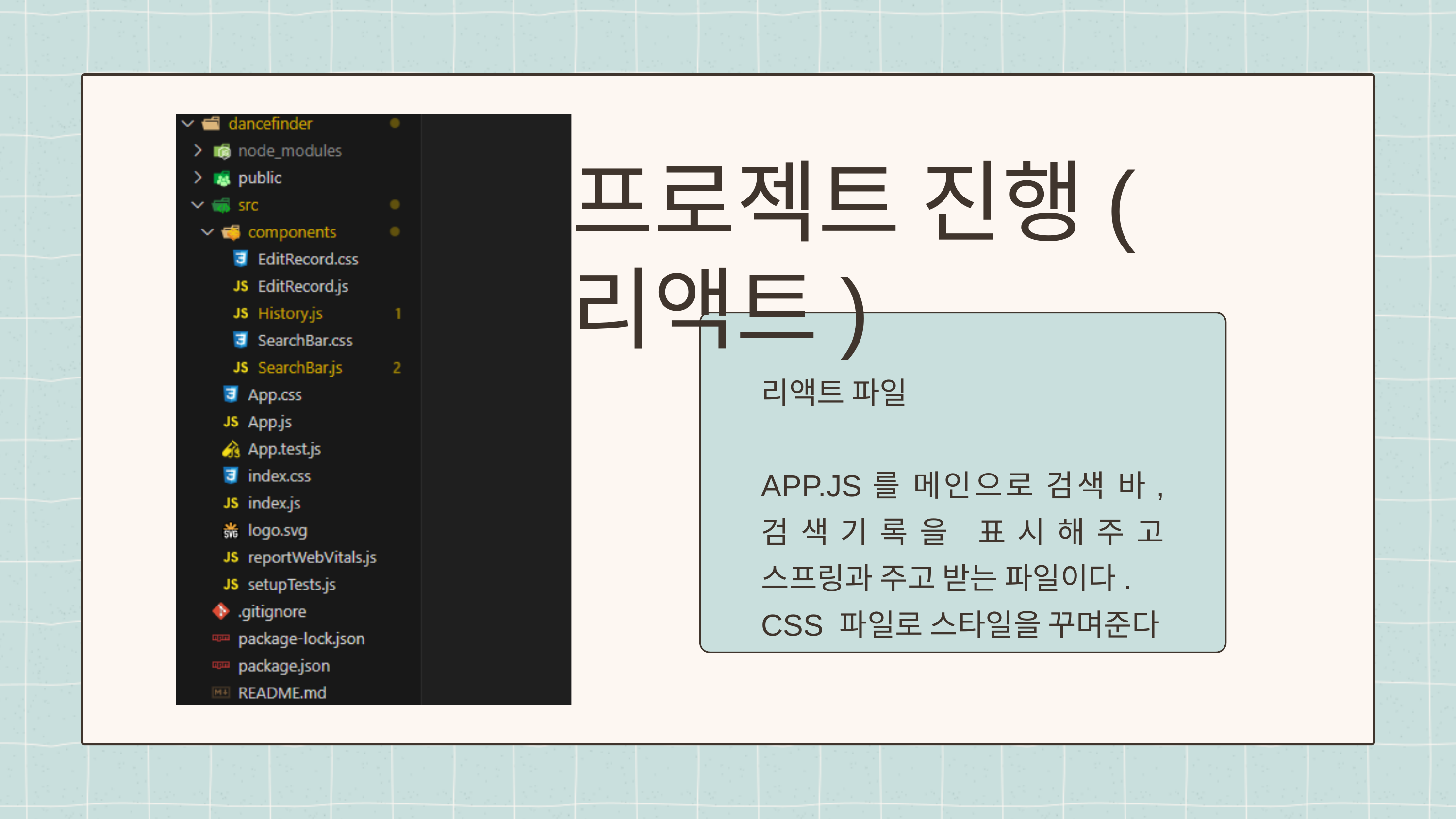

프로젝트 진행(리액트)

리액트 파일

APP.JS를 메인으로 검색 바, 검색기록을 표시해주고 스프링과 주고 받는 파일이다.
CSS 파일로 스타일을 꾸며준다